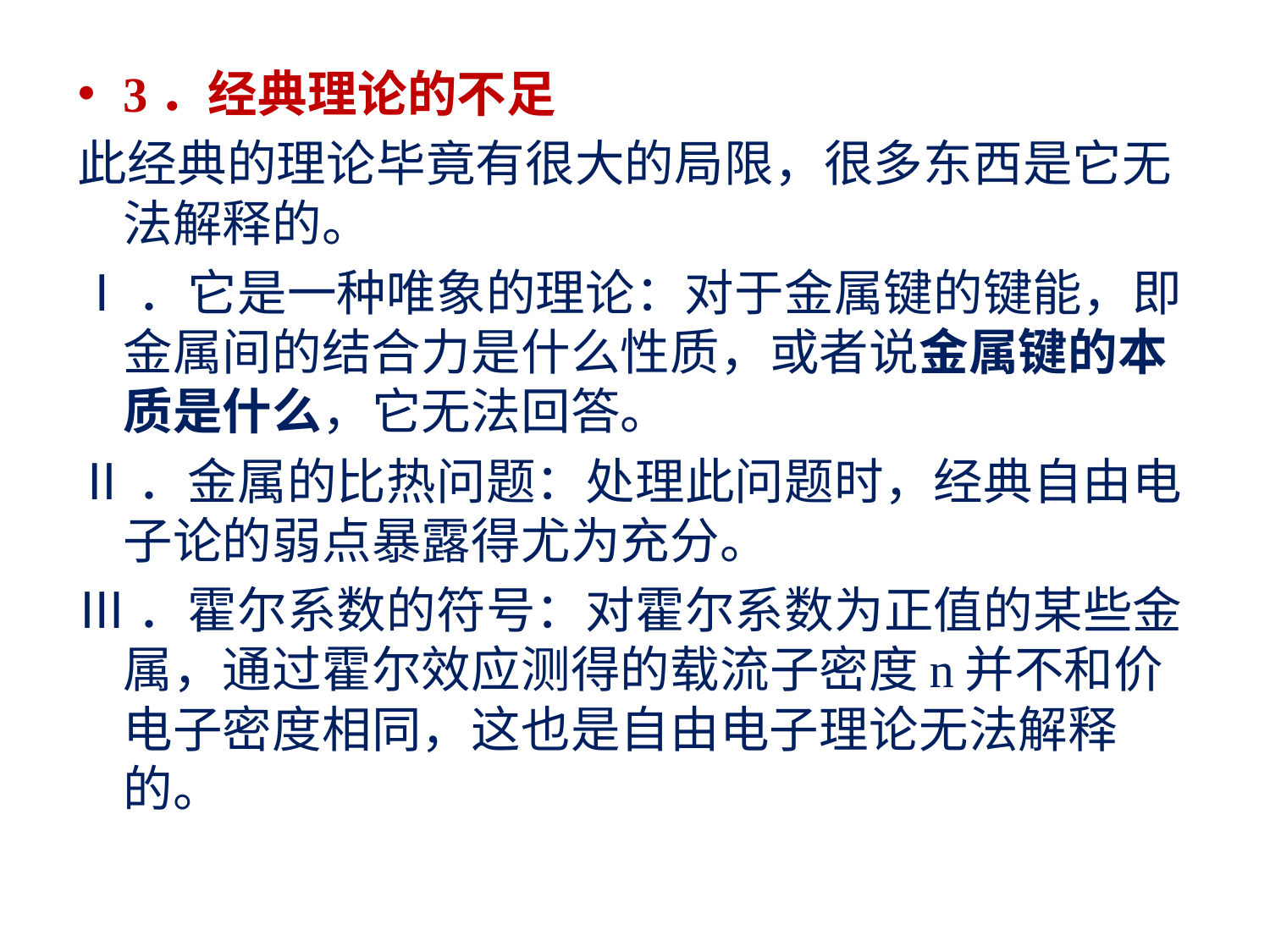

3．经典理论的不足
此经典的理论毕竟有很大的局限，很多东西是它无法解释的。
Ⅰ．它是一种唯象的理论：对于金属键的键能，即金属间的结合力是什么性质，或者说金属键的本质是什么，它无法回答。
Ⅱ．金属的比热问题：处理此问题时，经典自由电子论的弱点暴露得尤为充分。
Ⅲ．霍尔系数的符号：对霍尔系数为正值的某些金属，通过霍尔效应测得的载流子密度n并不和价电子密度相同，这也是自由电子理论无法解释的。